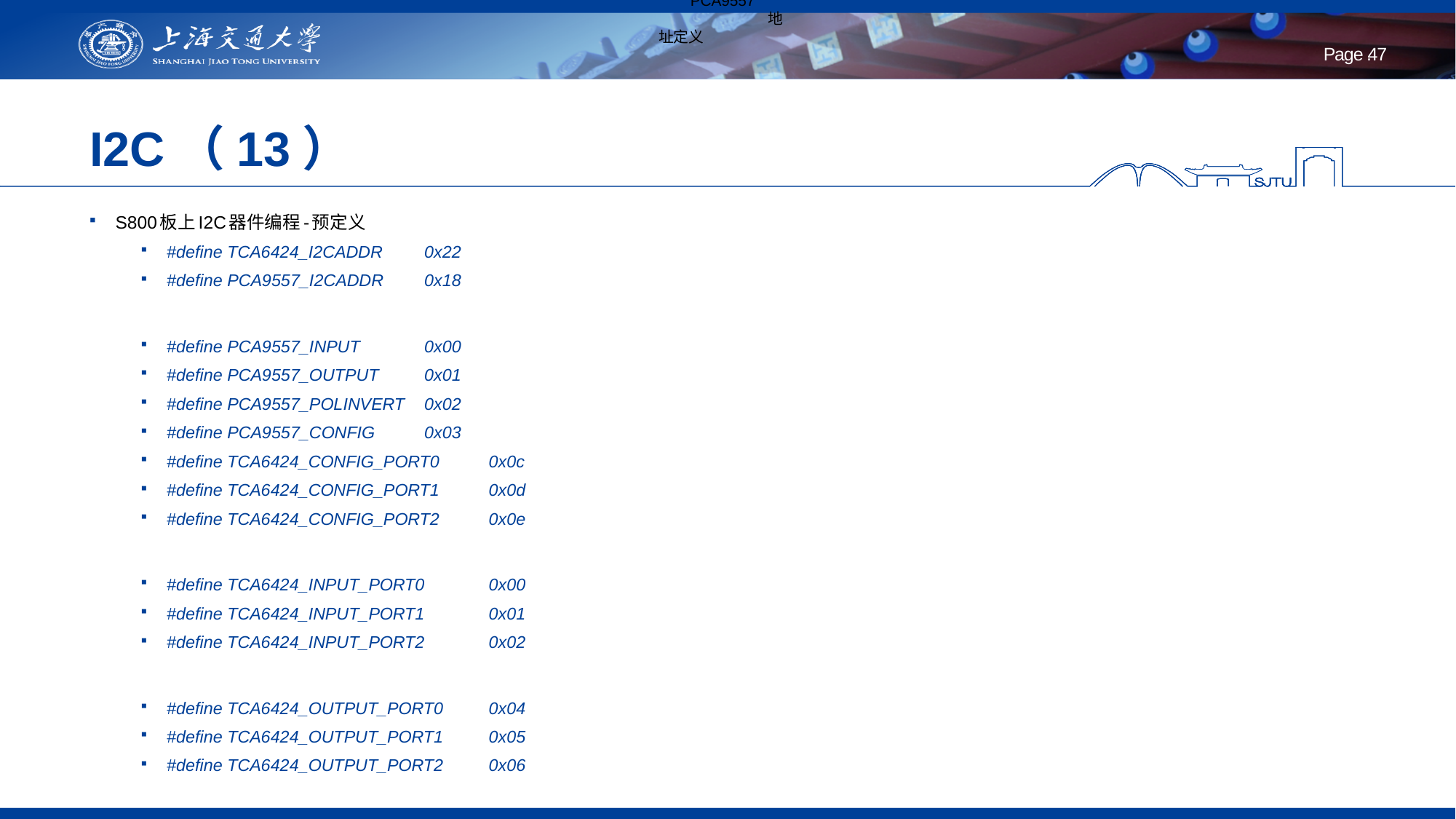

PCA9557
	地址定义

# I2C（13）
S800板上I2C器件编程-预定义
#define TCA6424_I2CADDR 					0x22
#define PCA9557_I2CADDR					0x18

#define PCA9557_INPUT					0x00
#define PCA9557_OUTPUT					0x01
#define PCA9557_POLINVERT					0x02
#define PCA9557_CONFIG					0x03
#define TCA6424_CONFIG_PORT0					0x0c
#define TCA6424_CONFIG_PORT1					0x0d
#define TCA6424_CONFIG_PORT2					0x0e

#define TCA6424_INPUT_PORT0					0x00
#define TCA6424_INPUT_PORT1					0x01
#define TCA6424_INPUT_PORT2					0x02

#define TCA6424_OUTPUT_PORT0					0x04
#define TCA6424_OUTPUT_PORT1					0x05
#define TCA6424_OUTPUT_PORT2					0x06